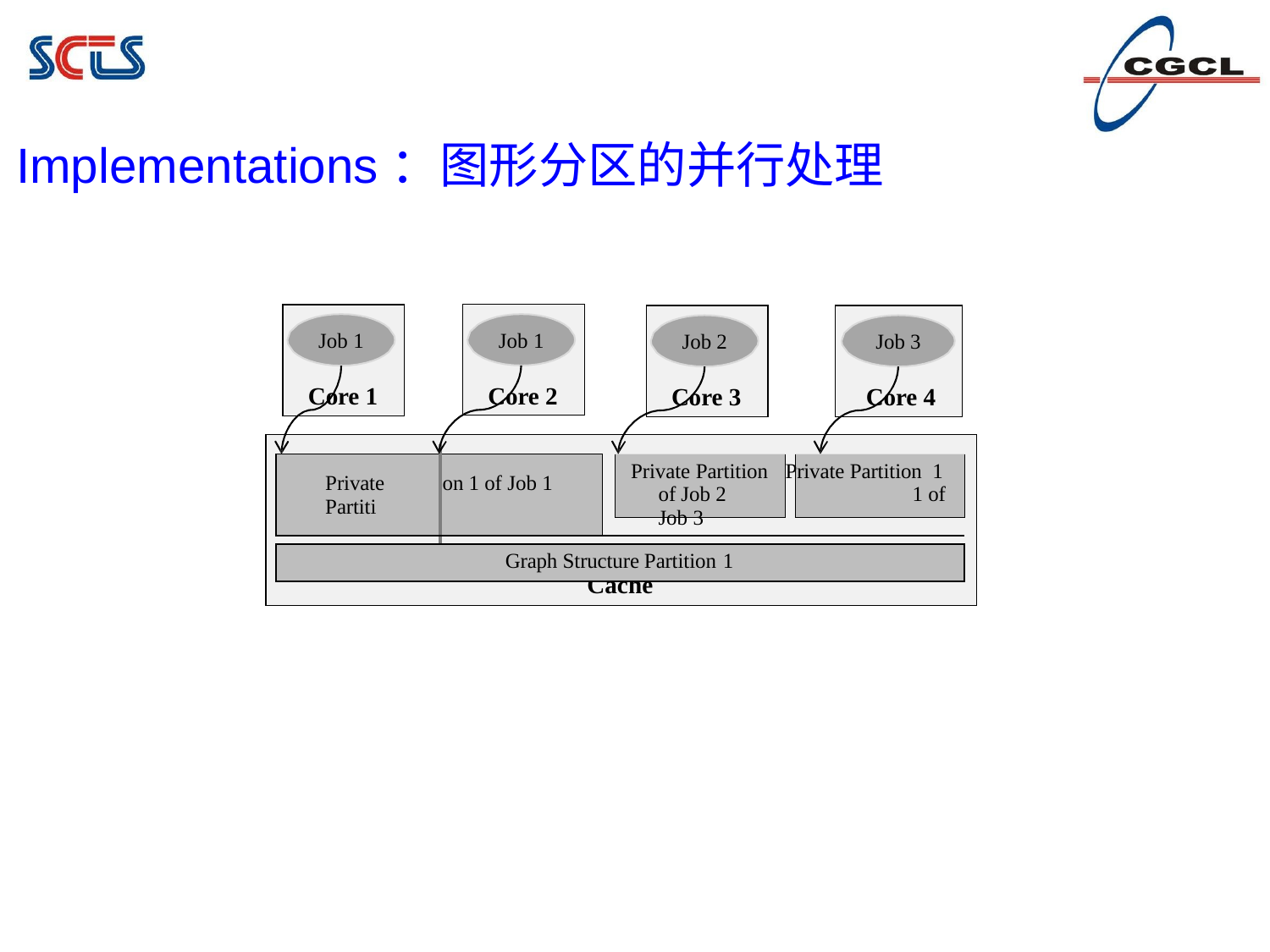

# Implementations：图形分区的并行处理

Job 1
Job 1
Job 2
Job 3

Core 1
Core 2
Core 3
Core 4

| Private Partiti | on 1 of Job 1 | Private Partition Private Partition 1 of Job 2 1 of Job 3 |
| --- | --- | --- |
|  |  |  |
| Graph Structure Partition 1 |  |  |

Cache